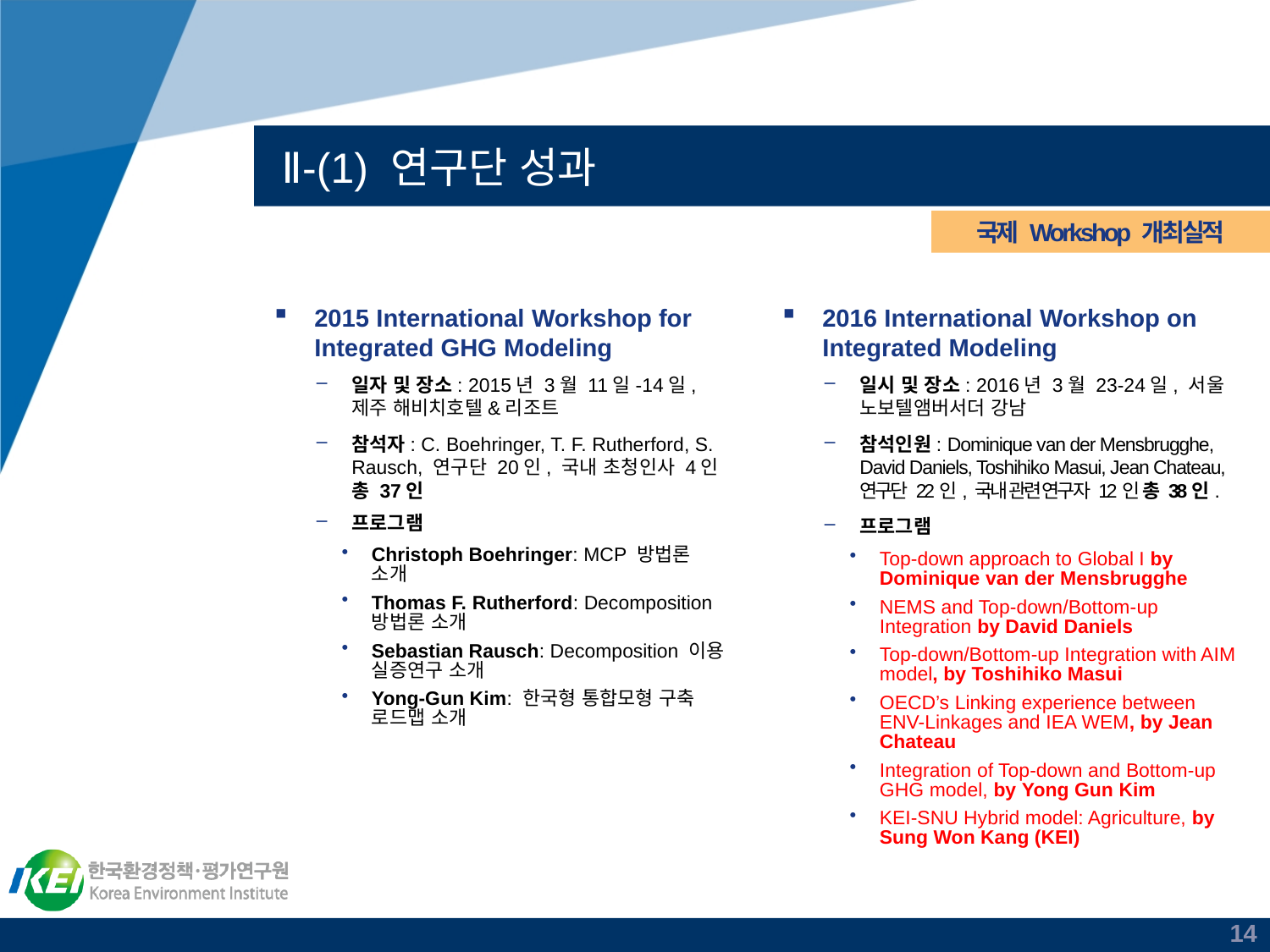

# Ⅱ-(1) 연구단 성과
국제 Workshop 개최실적
2015 International Workshop for Integrated GHG Modeling
일자 및 장소: 2015년 3월 11일-14일, 제주 해비치호텔&리조트
참석자: C. Boehringer, T. F. Rutherford, S. Rausch, 연구단 20인, 국내 초청인사 4인 총 37인
프로그램
Christoph Boehringer: MCP 방법론 소개
Thomas F. Rutherford: Decomposition 방법론 소개
Sebastian Rausch: Decomposition 이용 실증연구 소개
Yong-Gun Kim: 한국형 통합모형 구축 로드맵 소개

2016 International Workshop on Integrated Modeling
일시 및 장소: 2016년 3월 23-24일, 서울 노보텔앰버서더 강남
참석인원: Dominique van der Mensbrugghe, David Daniels, Toshihiko Masui, Jean Chateau, 연구단 22인, 국내 관련 연구자 12인 총 38인.
프로그램
Top-down approach to Global I by Dominique van der Mensbrugghe
NEMS and Top-down/Bottom-up Integration by David Daniels
Top-down/Bottom-up Integration with AIM model, by Toshihiko Masui
OECD’s Linking experience between ENV-Linkages and IEA WEM, by Jean Chateau
Integration of Top-down and Bottom-up GHG model, by Yong Gun Kim
KEI-SNU Hybrid model: Agriculture, by Sung Won Kang (KEI)

14